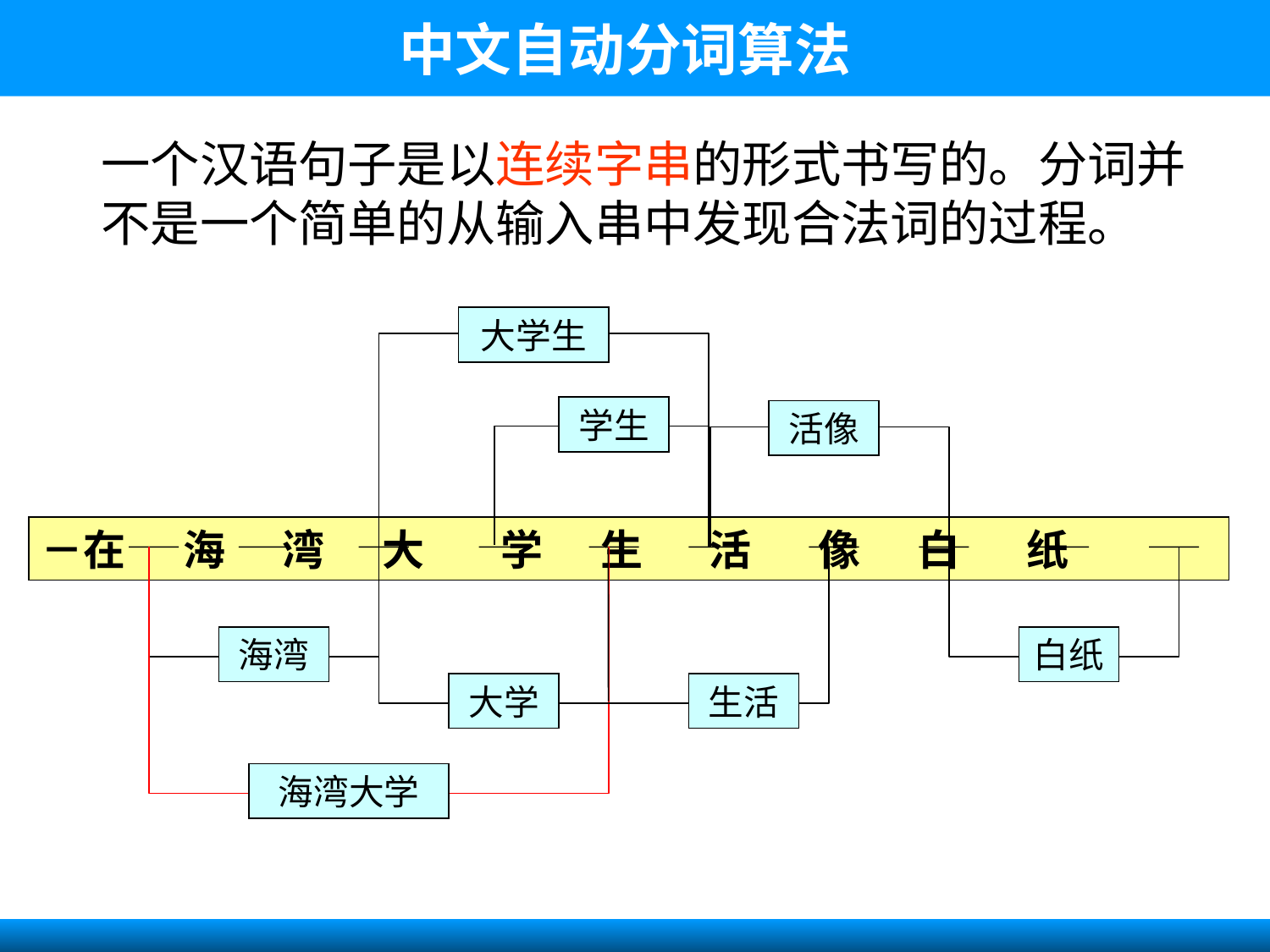

中文自动分词算法
一个汉语句子是以连续字串的形式书写的。分词并不是一个简单的从输入串中发现合法词的过程。
大学生

学生

活像

－在      海      湾      大        学      生       活       像      白       纸

海湾

海湾大学

大学
生活

白纸